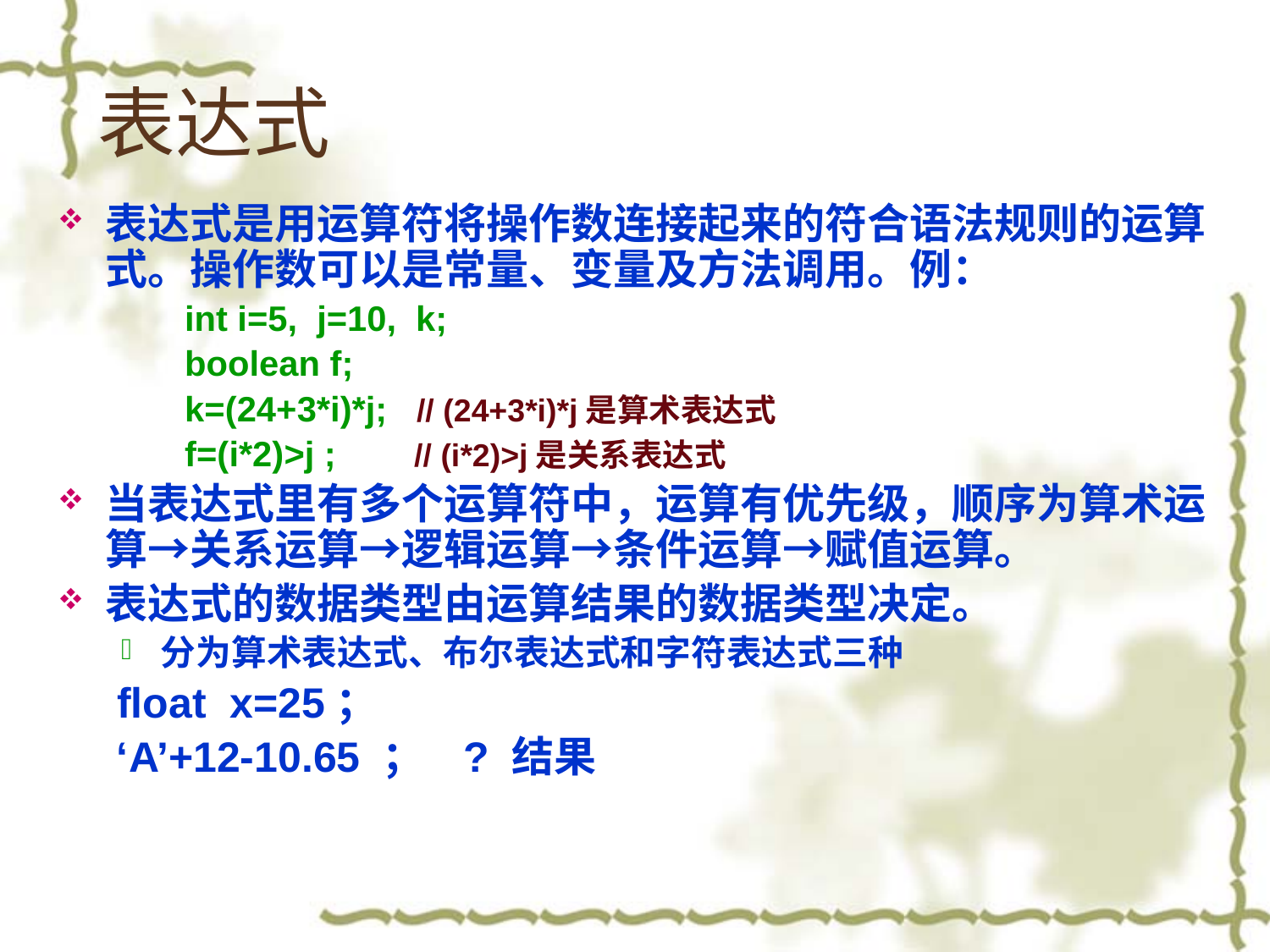

# 表达式
表达式是用运算符将操作数连接起来的符合语法规则的运算式。操作数可以是常量、变量及方法调用。例：
int i=5,  j=10,  k;
boolean f;
k=(24+3*i)*j;   // (24+3*i)*j是算术表达式
f=(i*2)>j ;        // (i*2)>j是关系表达式
当表达式里有多个运算符中，运算有优先级，顺序为算术运算→关系运算→逻辑运算→条件运算→赋值运算。
表达式的数据类型由运算结果的数据类型决定。
分为算术表达式、布尔表达式和字符表达式三种
     float  x=25；
     ‘A’+12-10.65 ；   ? 结果